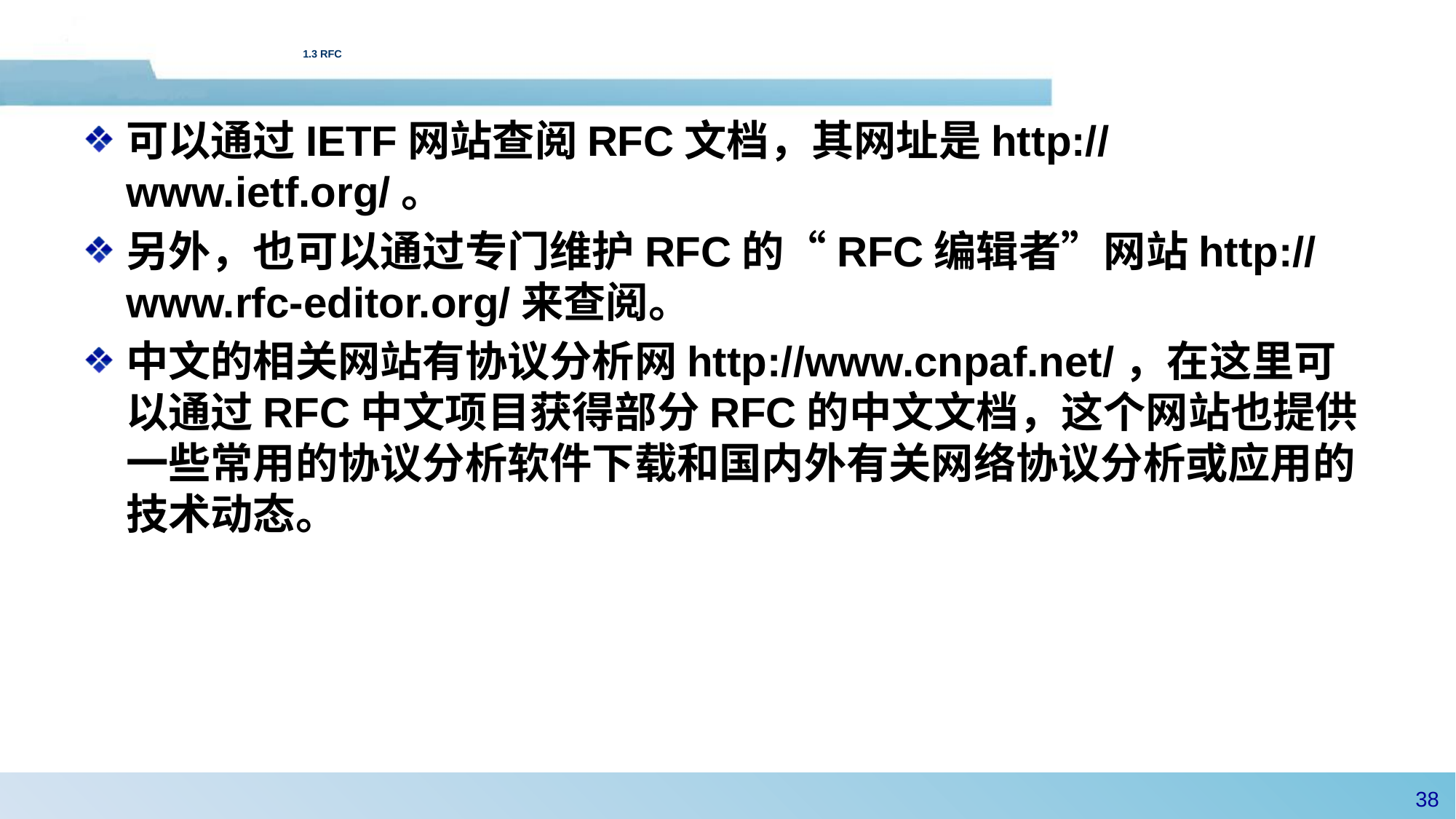

# 1.3 RFC
可以通过IETF网站查阅RFC文档，其网址是http://www.ietf.org/。
另外，也可以通过专门维护RFC的“RFC编辑者”网站http://www.rfc-editor.org/来查阅。
中文的相关网站有协议分析网http://www.cnpaf.net/，在这里可以通过RFC中文项目获得部分RFC的中文文档，这个网站也提供一些常用的协议分析软件下载和国内外有关网络协议分析或应用的技术动态。
38